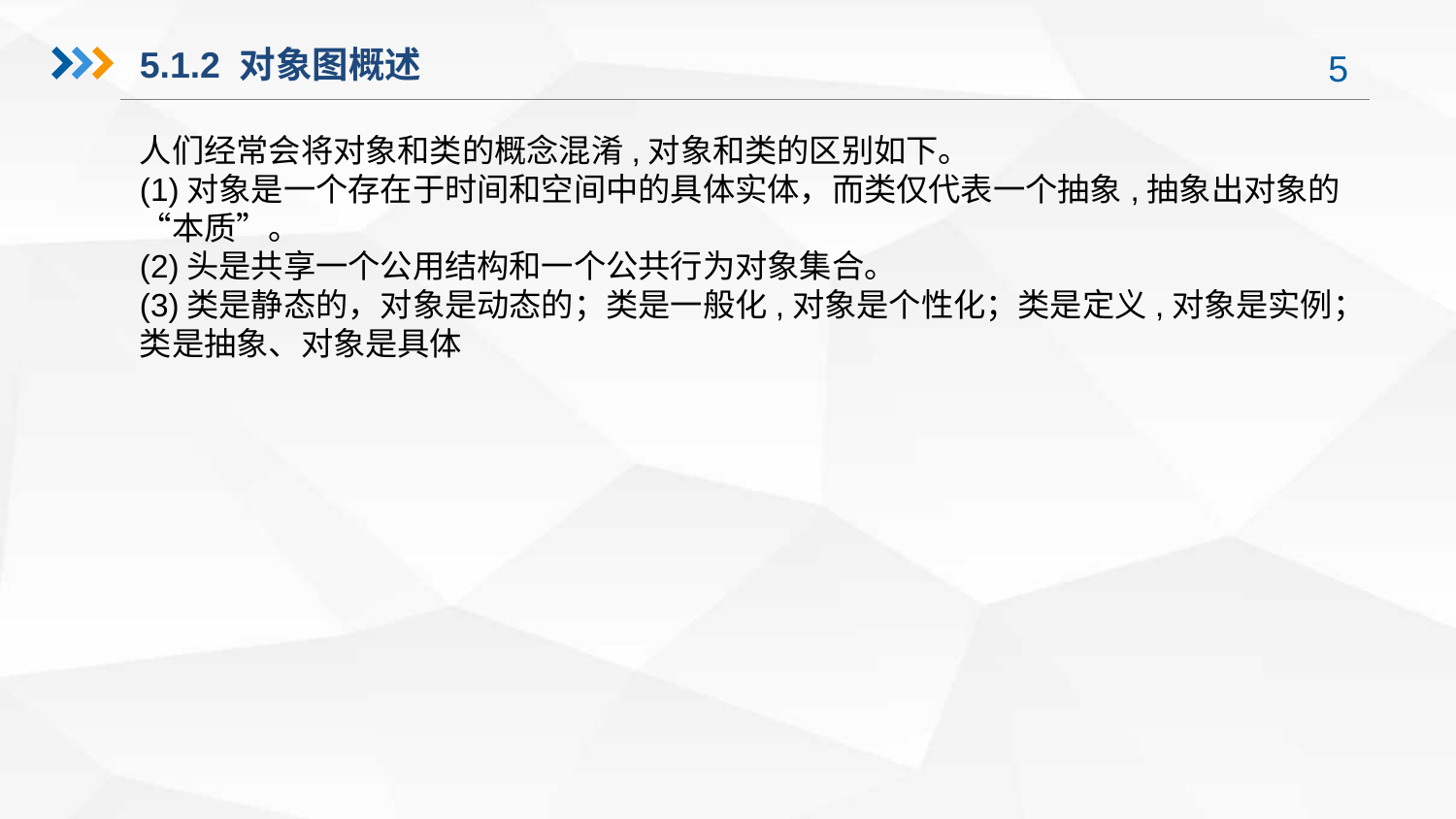

5.1.2 对象图概述

人们经常会将对象和类的概念混淆,对象和类的区别如下。
(1)对象是一个存在于时间和空间中的具体实体，而类仅代表一个抽象,抽象出对象的“本质”。
(2)头是共享一个公用结构和一个公共行为对象集合。
(3)类是静态的，对象是动态的；类是一般化,对象是个性化；类是定义,对象是实例；类是抽象、对象是具体